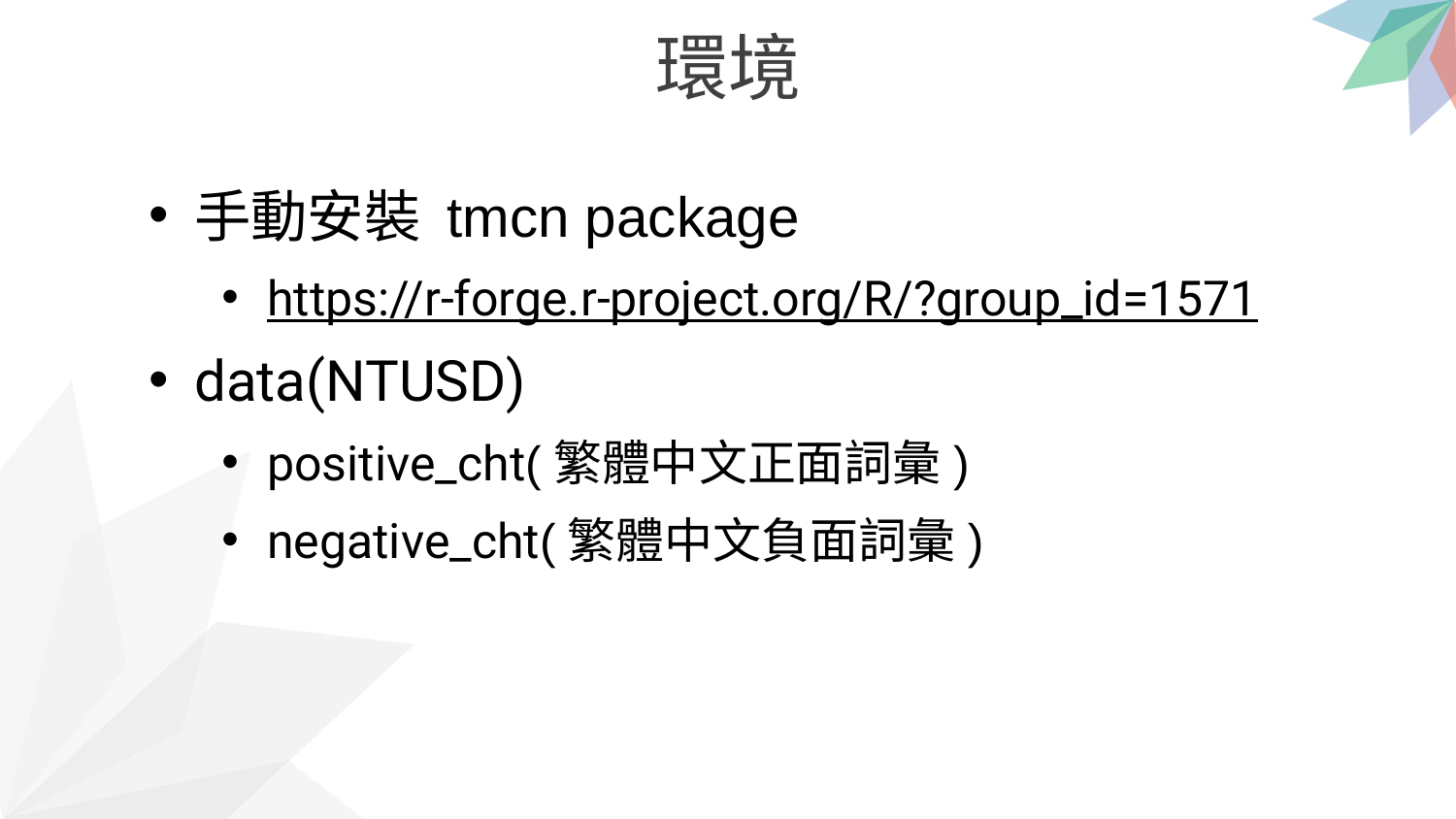

環境
手動安裝 tmcn package

https://r-forge.r-project.org/R/?group_id=1571

data(NTUSD)

positive_cht(繁體中文正面詞彙)

negative_cht(繁體中文負面詞彙)